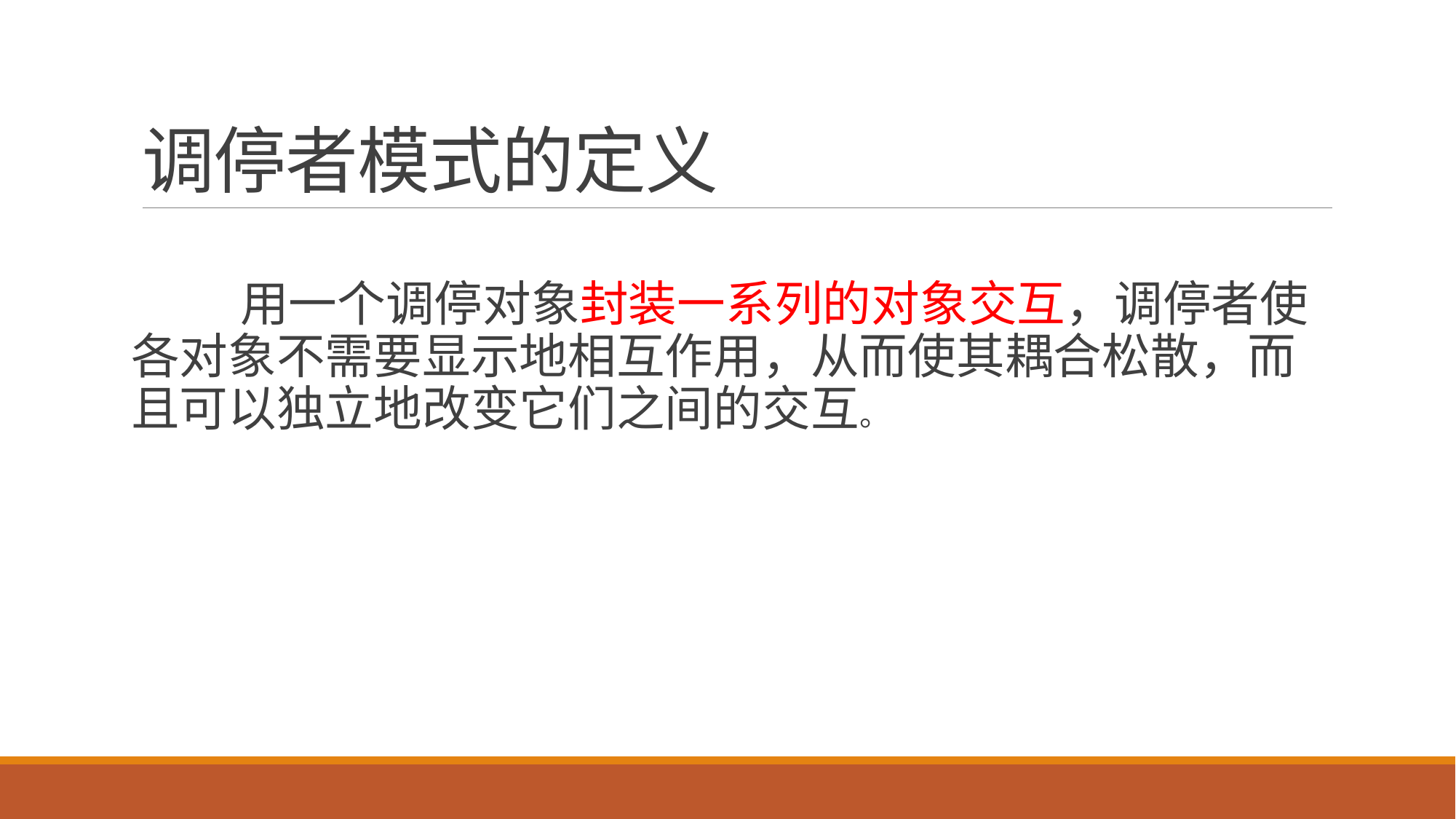

# 调停者模式的定义

	用一个调停对象封装一系列的对象交互，调停者使各对象不需要显示地相互作用，从而使其耦合松散，而且可以独立地改变它们之间的交互。